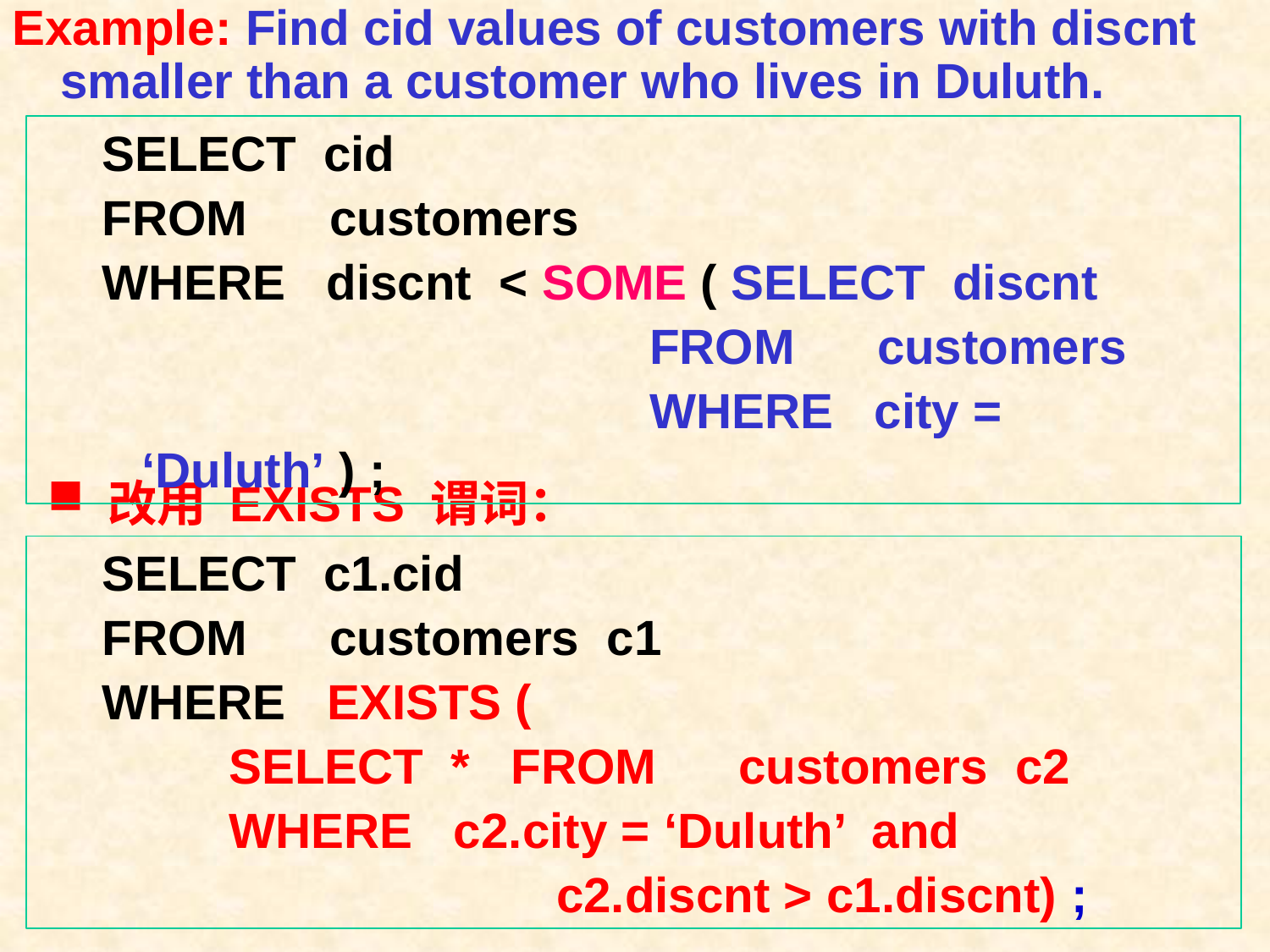

Example: Find cid values of customers with discnt smaller than a customer who lives in Duluth.
SELECT  cid
FROM      customers
WHERE   discnt  < SOME ( SELECT  discnt
					FROM      customers
					WHERE   city = ‘Duluth’ ) ;
 改用 EXISTS 谓词：
SELECT  c1.cid
FROM      customers  c1
WHERE   EXISTS (
SELECT  *   FROM      customers  c2
WHERE   c2.city = ‘Duluth’  and
			   c2.discnt > c1.discnt) ;
82